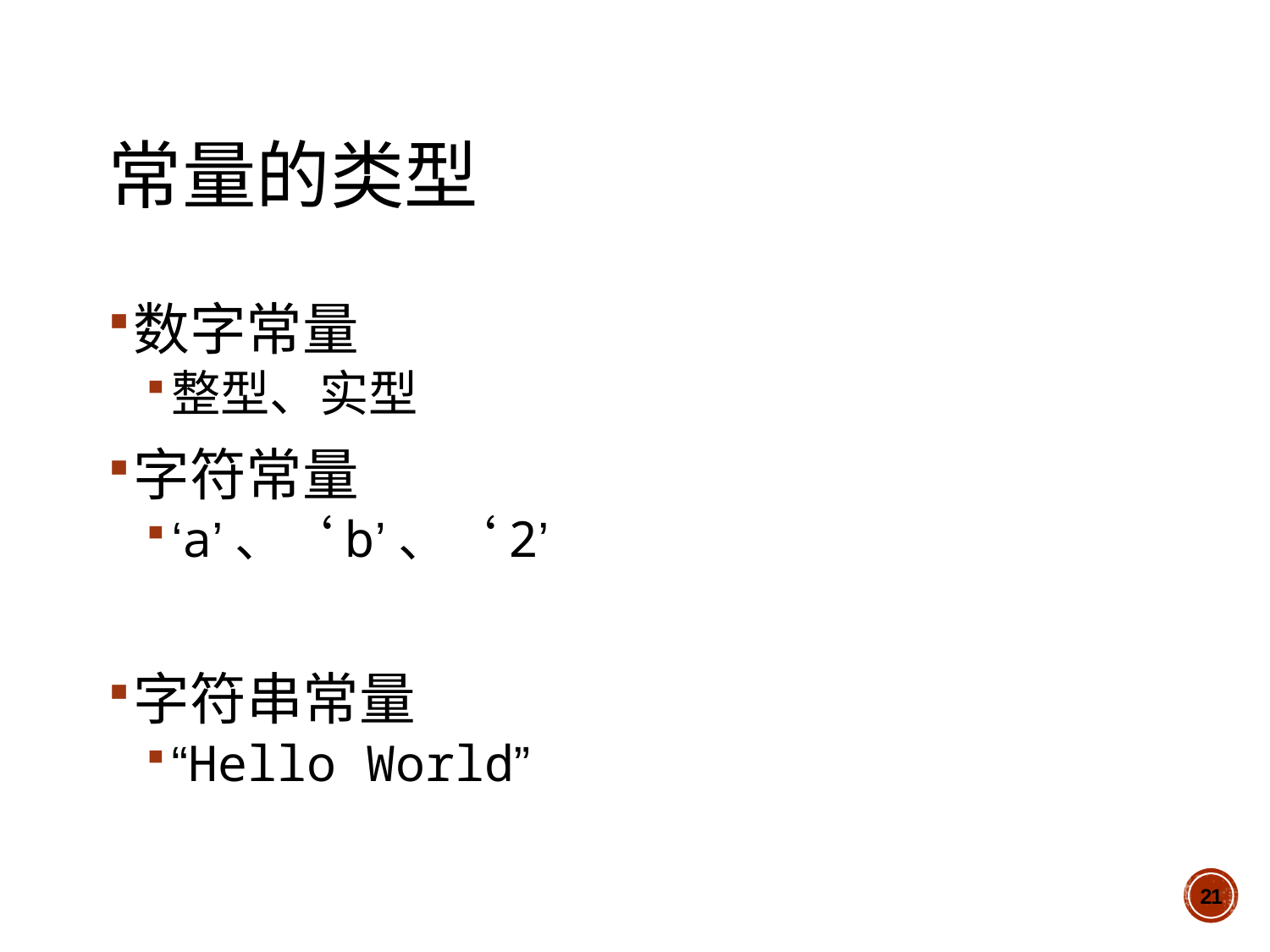

# 常量的类型
数字常量
整型、实型
字符常量
‘a’、‘b’、‘2’

字符串常量
“Hello World”
21